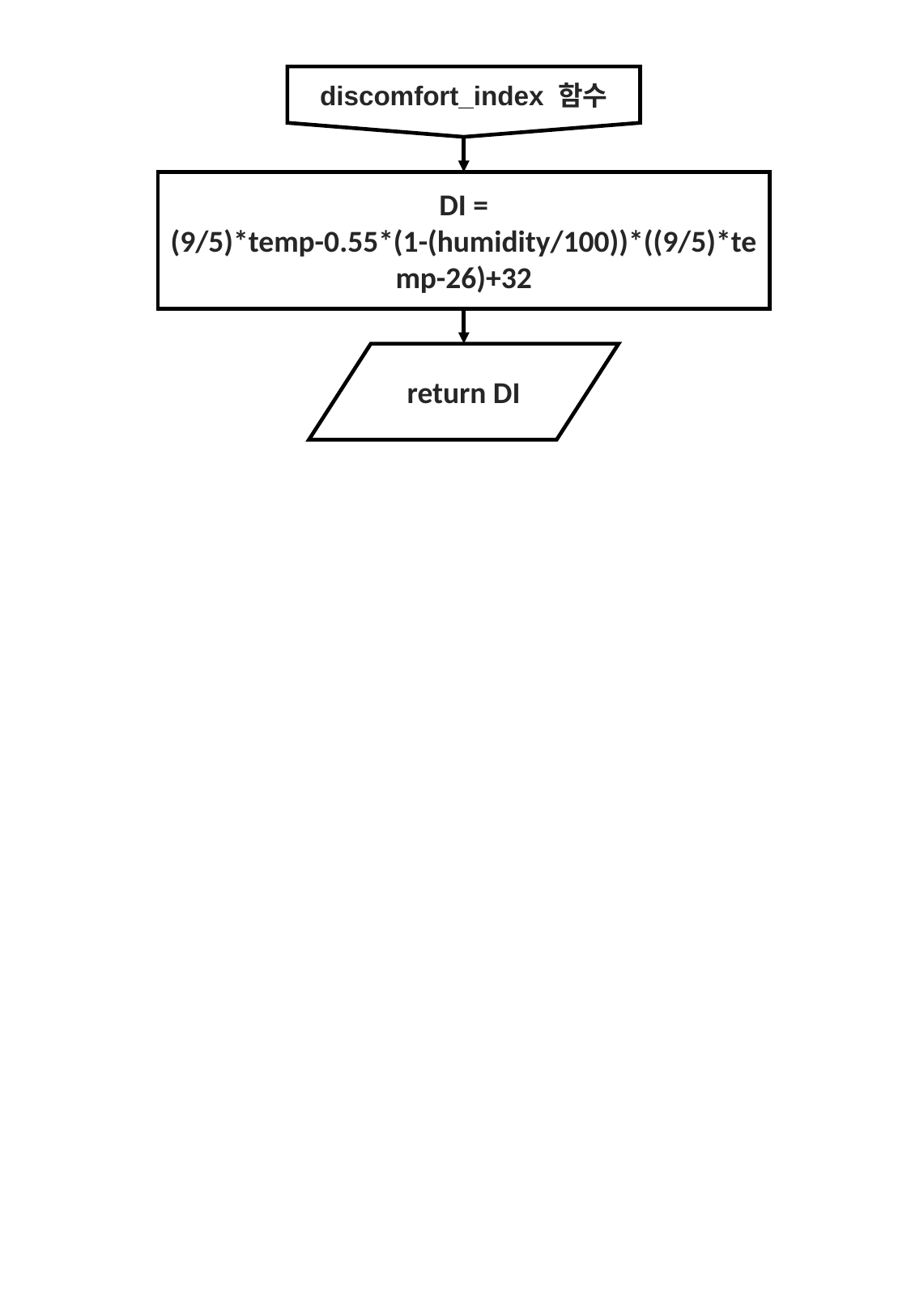

discomfort_index 함수
DI = (9/5)*temp-0.55*(1-(humidity/100))*((9/5)*temp-26)+32
return DI